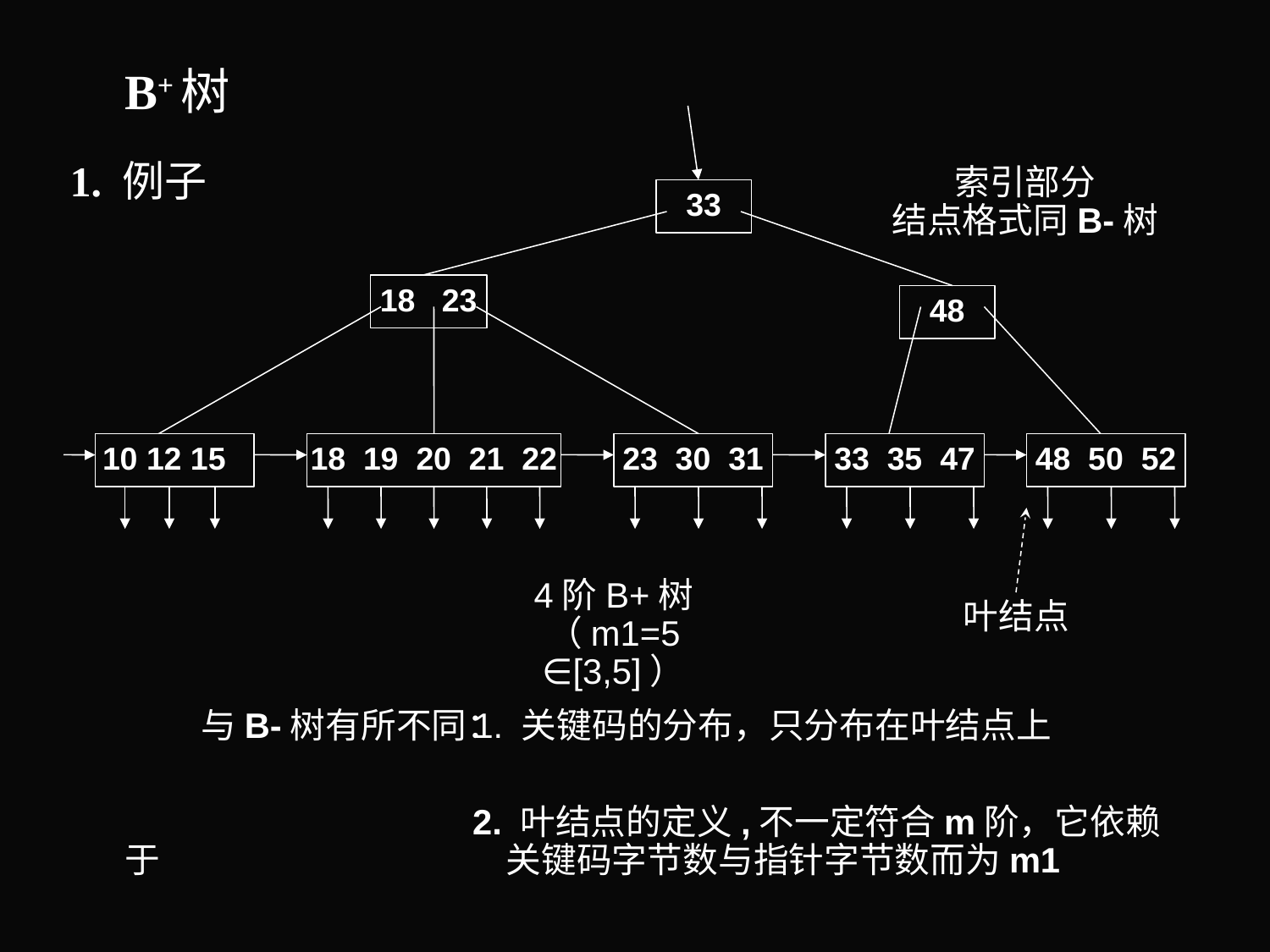

B+树

索引部分
结点格式同B-树

33

18   23

48

10 12 15

18  19  20  21  22

23  30  31

33  35  47

48  50  52

叶结点
1. 例子
4阶B+树 （m1=5 ∈[3,5]）
与B-树有所不同：
1. 关键码的分布，只分布在叶结点上
                                              2. 叶结点的定义,不一定符合m阶，它依赖于  			关键码字节数与指针字节数而为m1